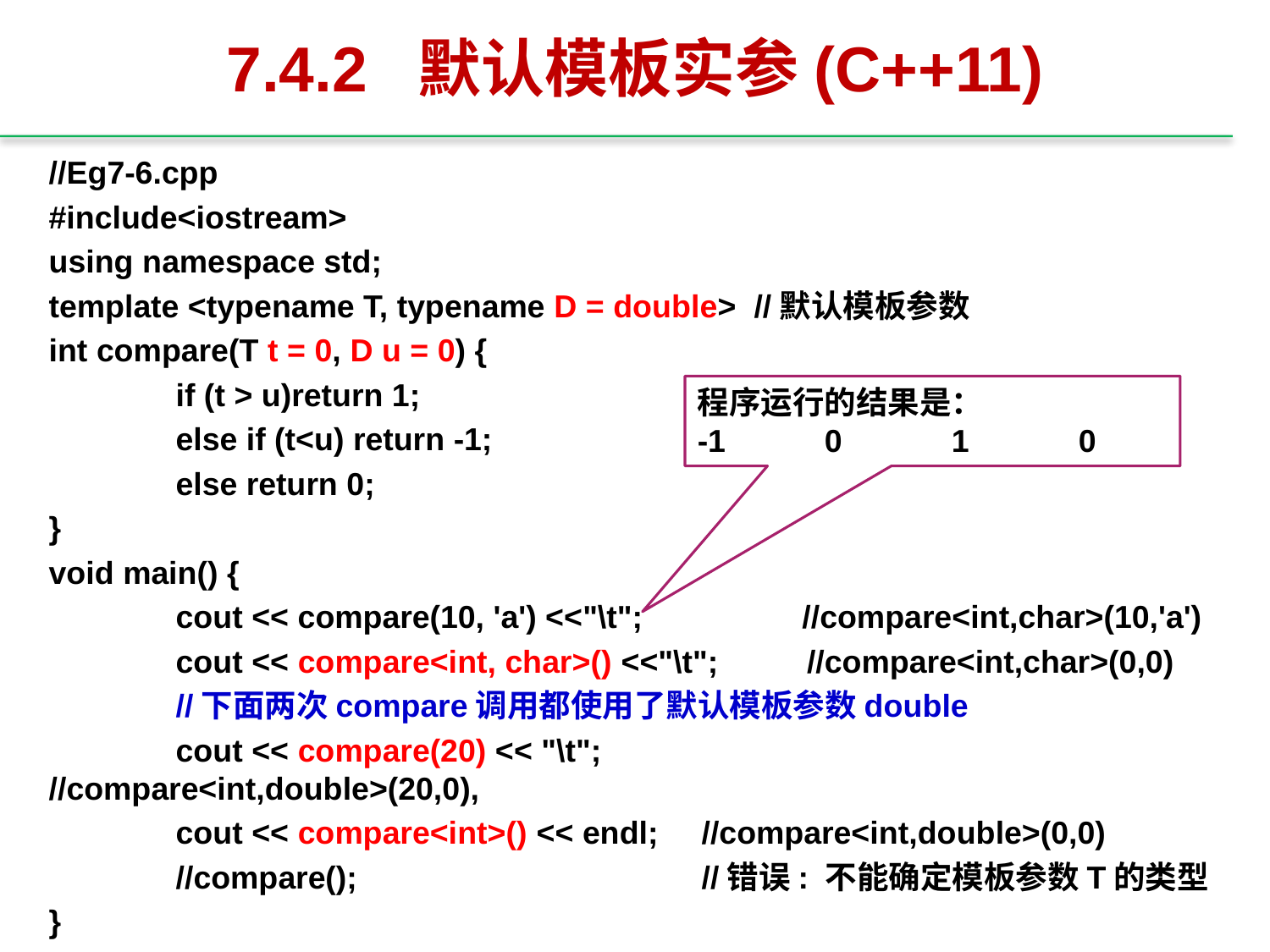

# 7.4.2  默认模板实参(C++11)
//Eg7-6.cpp
#include<iostream>
using namespace std;
template <typename T, typename D = double>  //默认模板参数
int compare(T t = 0, D u = 0) {
	if (t > u)return 1;
	else if (t<u) return -1;
	else return 0;
}
void main() {
	cout << compare(10, 'a') <<"\t";                  //compare<int,char>(10,'a')
	cout << compare<int, char>() <<"\t";          //compare<int,char>(0,0)
	//下面两次compare调用都使用了默认模板参数double
	cout << compare(20) << "\t";		  	//compare<int,double>(20,0),
	cout << compare<int>() << endl;	  //compare<int,double>(0,0)
	//compare();			  //错误: 不能确定模板参数T的类型
}

程序运行的结果是：
-1	0	1	0